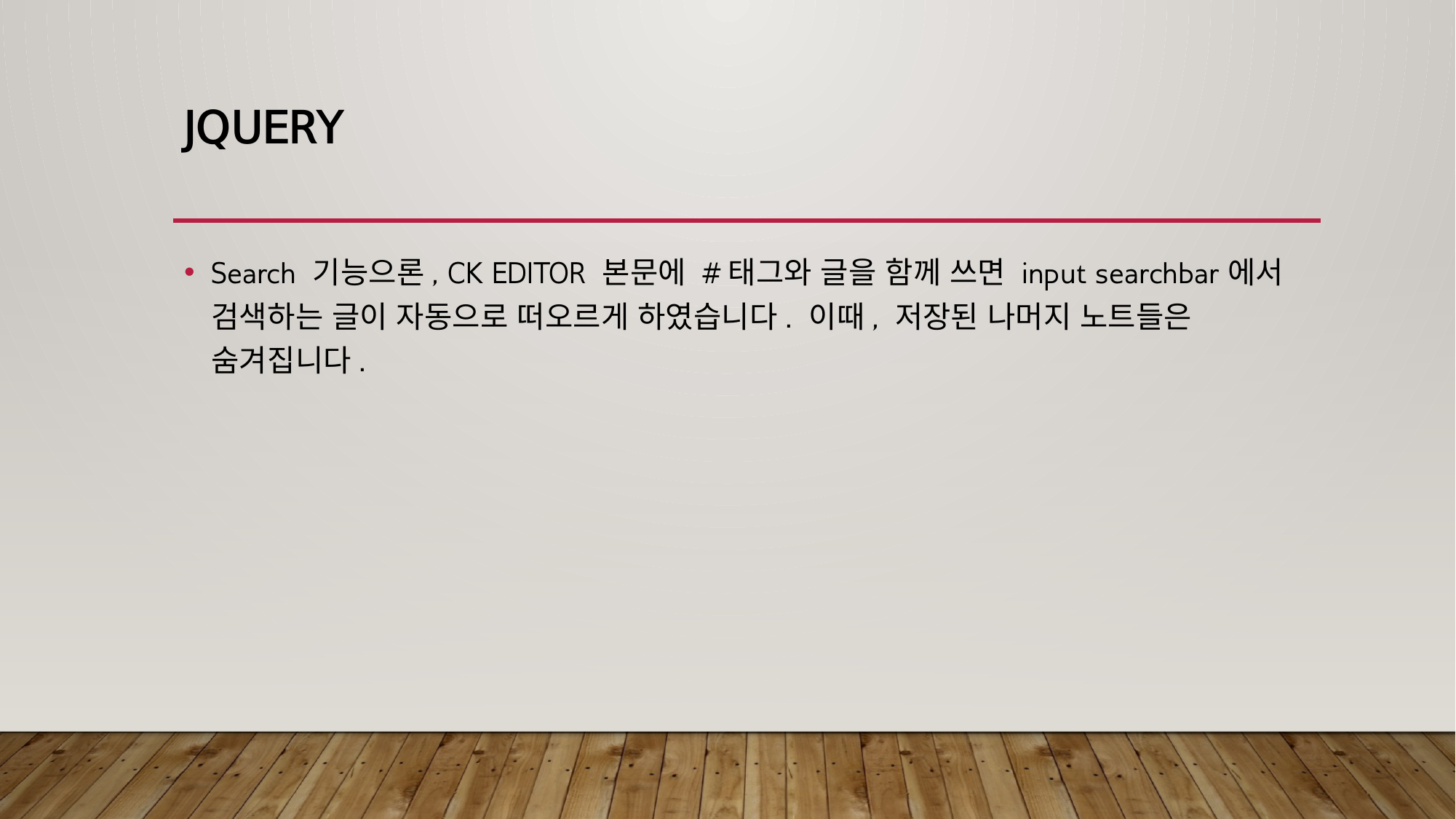

# jQuery
Search 기능으론, CK EDITOR 본문에 #태그와 글을 함께 쓰면 input searchbar에서 검색하는 글이 자동으로 떠오르게 하였습니다. 이때, 저장된 나머지 노트들은 숨겨집니다.